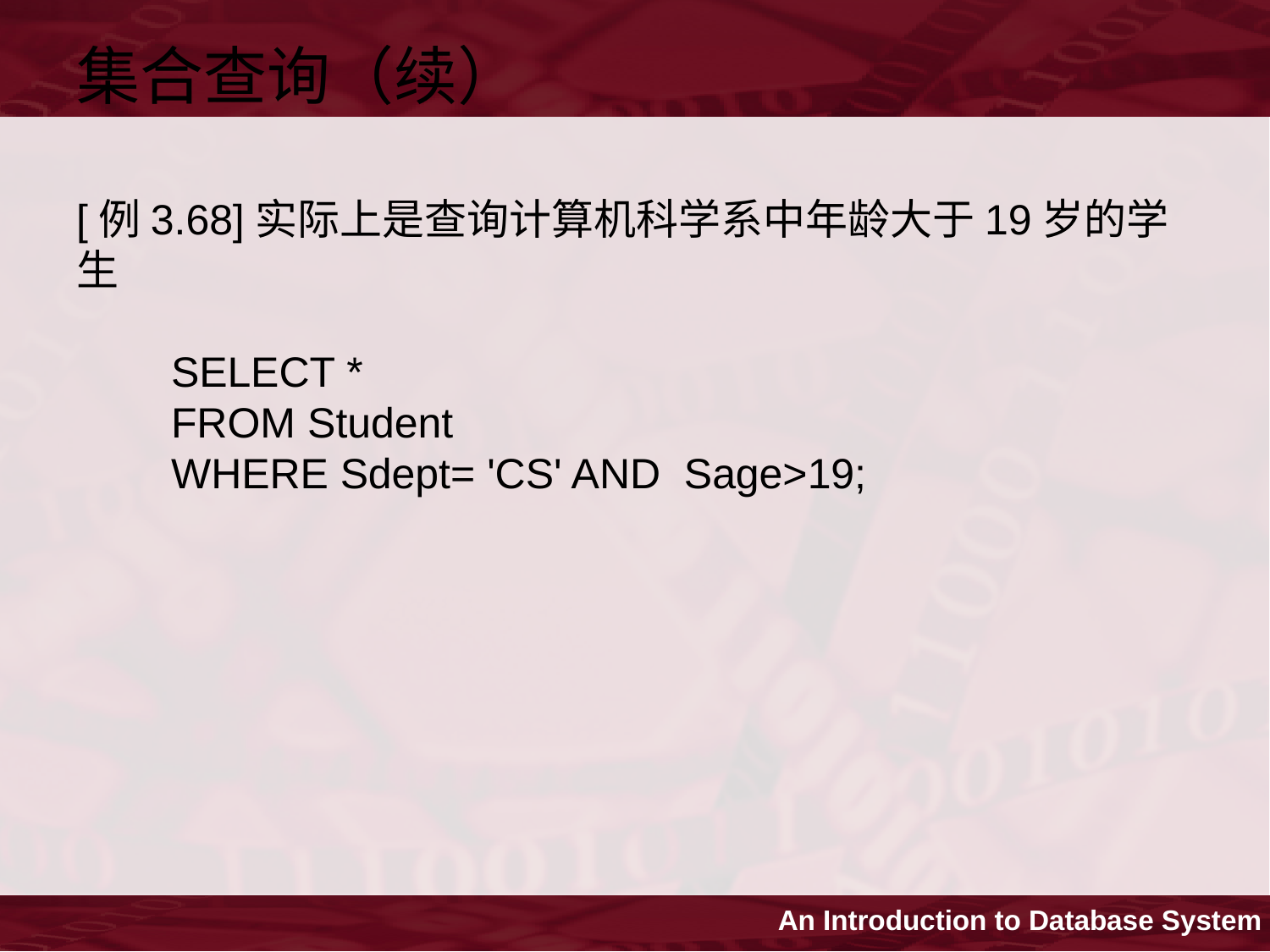

集合查询（续）
[例3.68]实际上是查询计算机科学系中年龄大于19岁的学生

        SELECT *
        FROM Student
        WHERE Sdept= 'CS' AND  Sage>19;